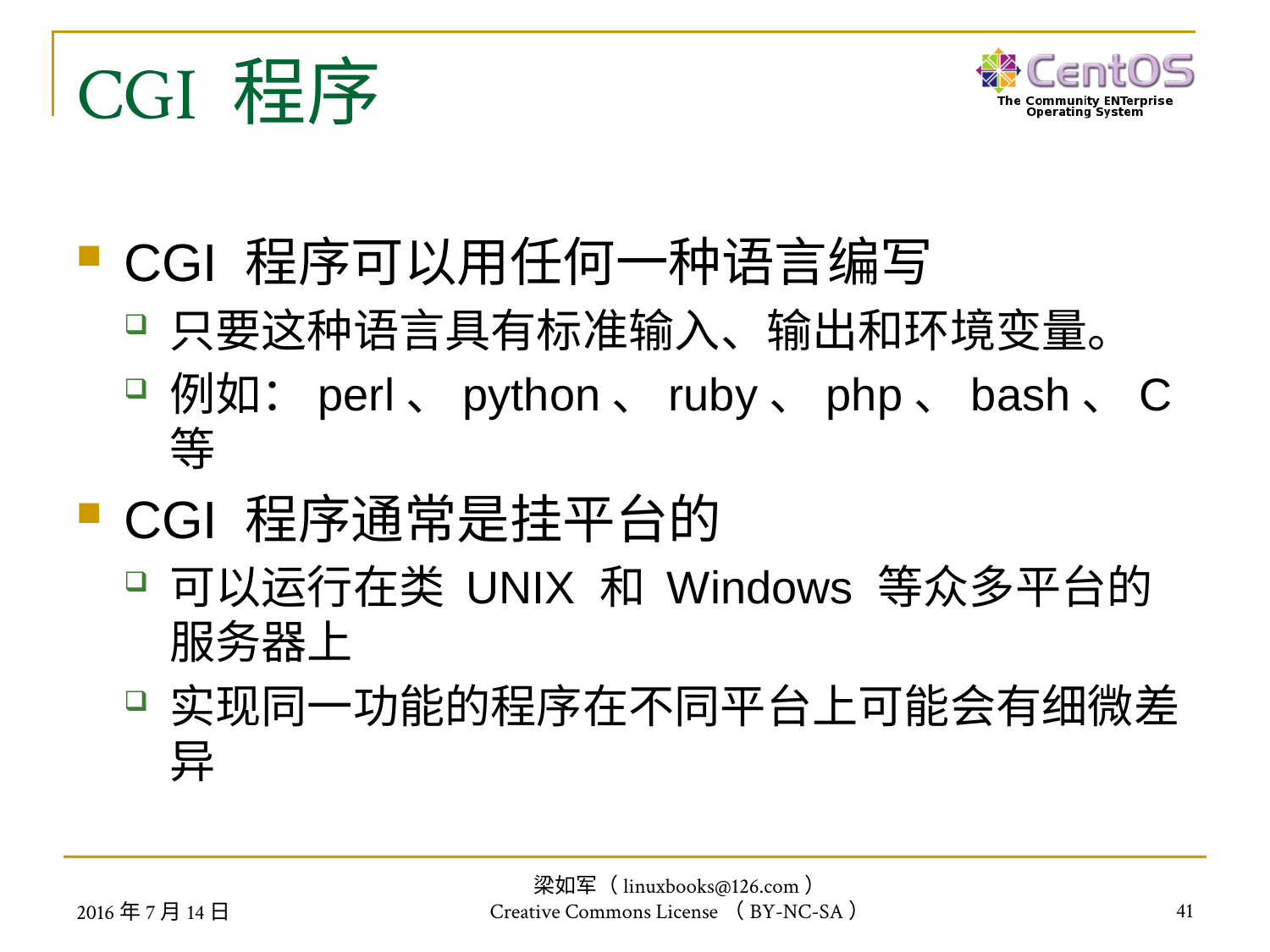

# CGI 程序
CGI 程序可以用任何一种语言编写
只要这种语言具有标准输入、输出和环境变量。
例如：perl、python、ruby、php、bash、C 等
CGI 程序通常是挂平台的
可以运行在类 UNIX 和 Windows 等众多平台的服务器上
实现同一功能的程序在不同平台上可能会有细微差异

梁如军（linuxbooks@126.com）
Creative Commons License（BY-NC-SA）
2016年7月14日
41